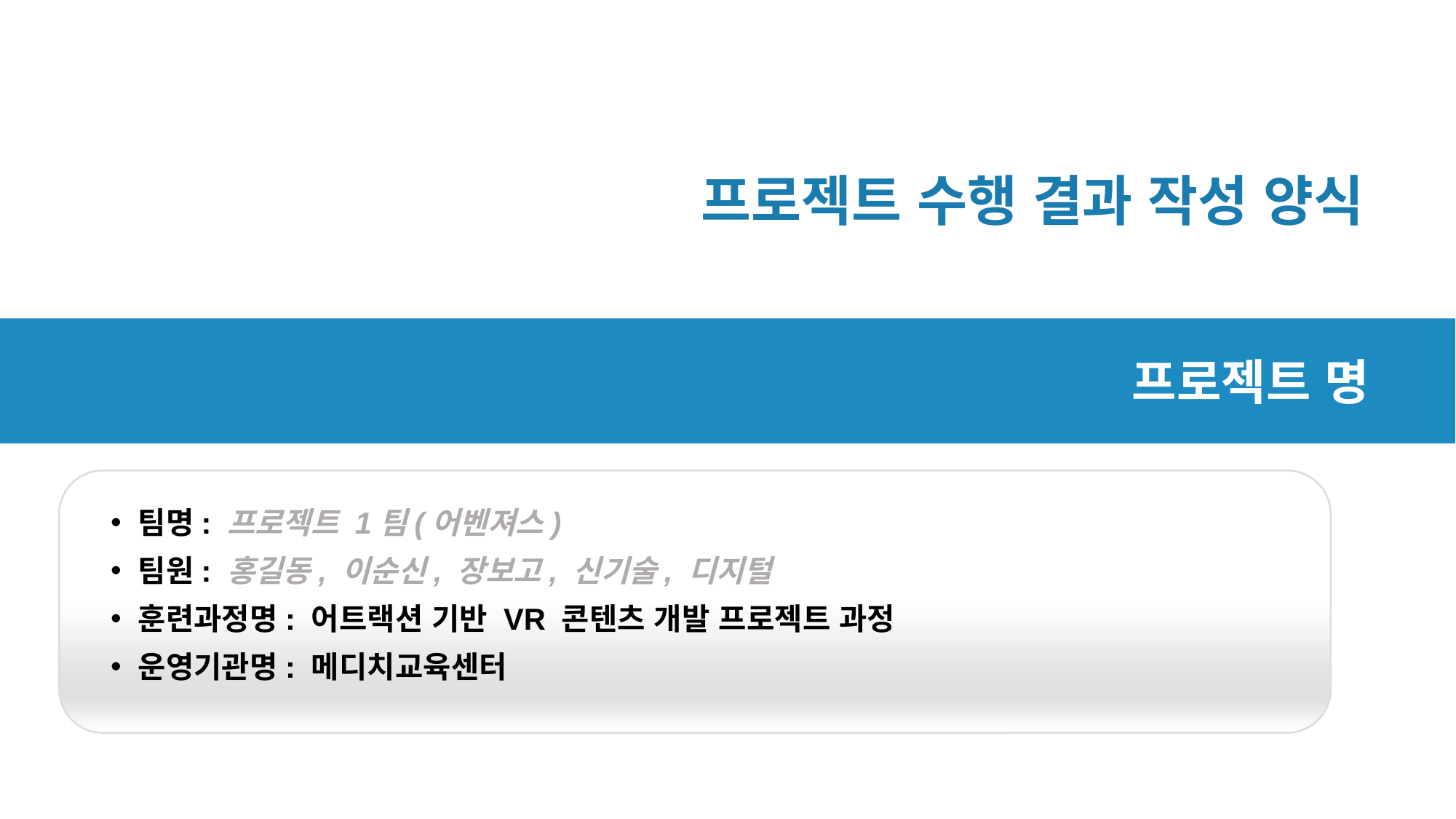

프로젝트 수행 결과 작성 양식

프로젝트 명

팀명: 프로젝트 1팀(어벤져스)
팀원: 홍길동, 이순신, 장보고, 신기술, 디지털
훈련과정명: 어트랙션 기반 VR 콘텐츠 개발 프로젝트 과정
운영기관명: 메디치교육센터